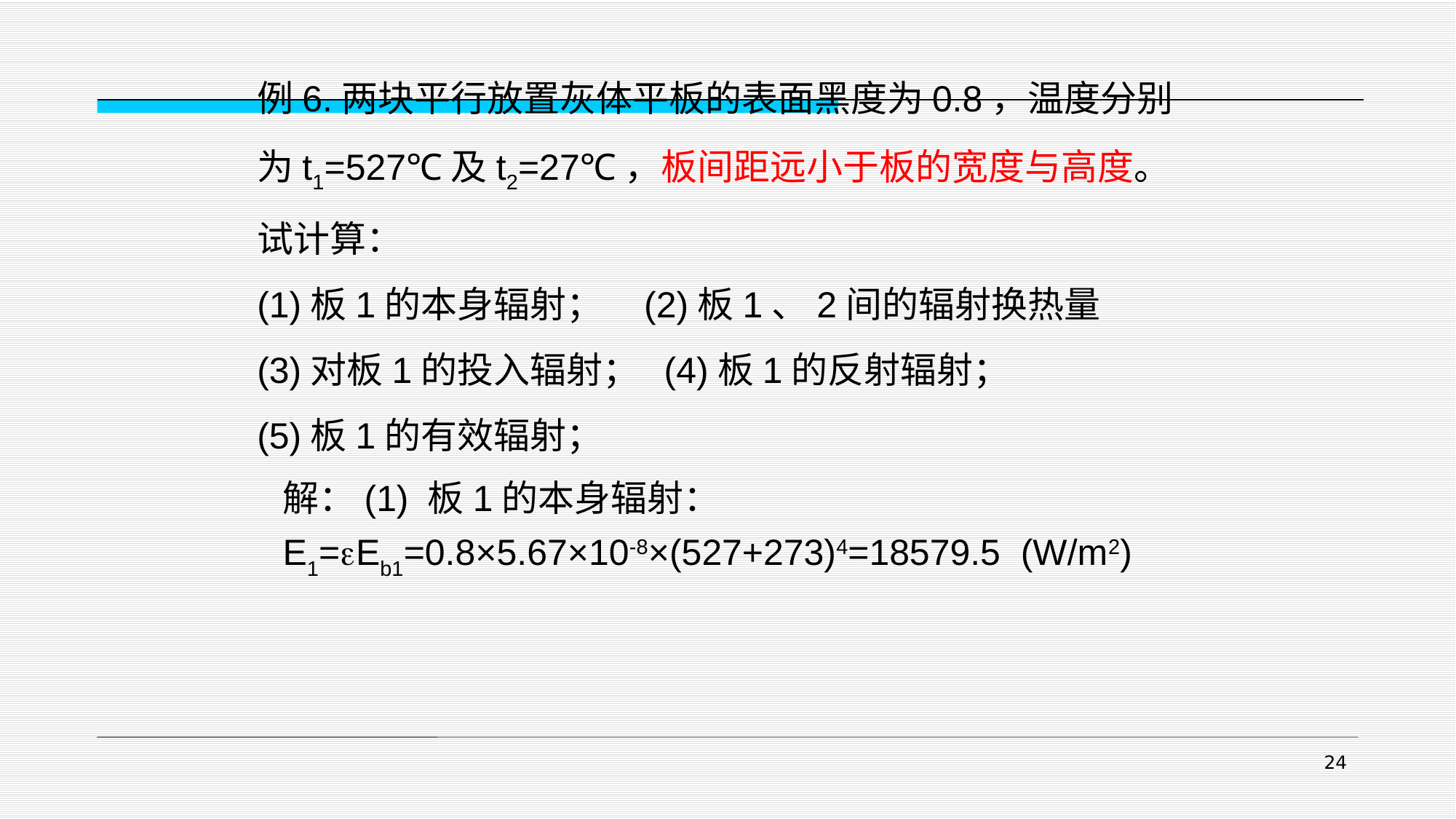

例6.两块平行放置灰体平板的表面黑度为0.8，温度分别为t1=527℃及t2=27℃，板间距远小于板的宽度与高度。试计算：
(1)板1的本身辐射；    (2)板1、2间的辐射换热量
(3)对板1的投入辐射；  (4)板1的反射辐射；
(5)板1的有效辐射；
解：(1) 板1的本身辐射：
E1=εEb1=0.8×5.67×10-8×(527+273)4=18579.5  (W/m2)
24